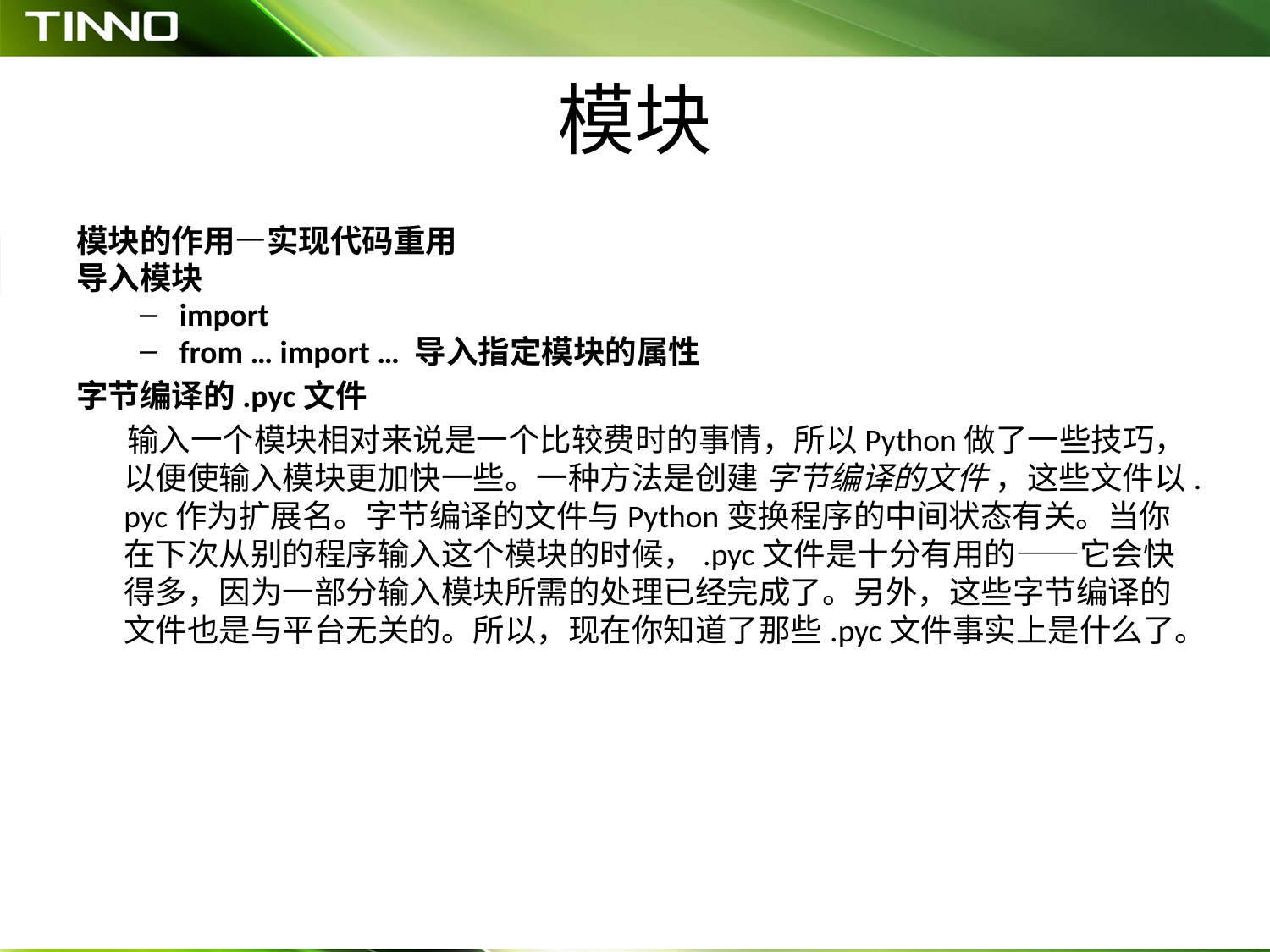

# 模块
模块的作用—实现代码重用
导入模块
import
from … import … 导入指定模块的属性
字节编译的.pyc文件
      输入一个模块相对来说是一个比较费时的事情，所以Python做了一些技巧，以便使输入模块更加快一些。一种方法是创建 字节编译的文件 ，这些文件以.pyc作为扩展名。字节编译的文件与Python变换程序的中间状态有关。当你在下次从别的程序输入这个模块的时候，.pyc文件是十分有用的——它会快得多，因为一部分输入模块所需的处理已经完成了。另外，这些字节编译的文件也是与平台无关的。所以，现在你知道了那些.pyc文件事实上是什么了。